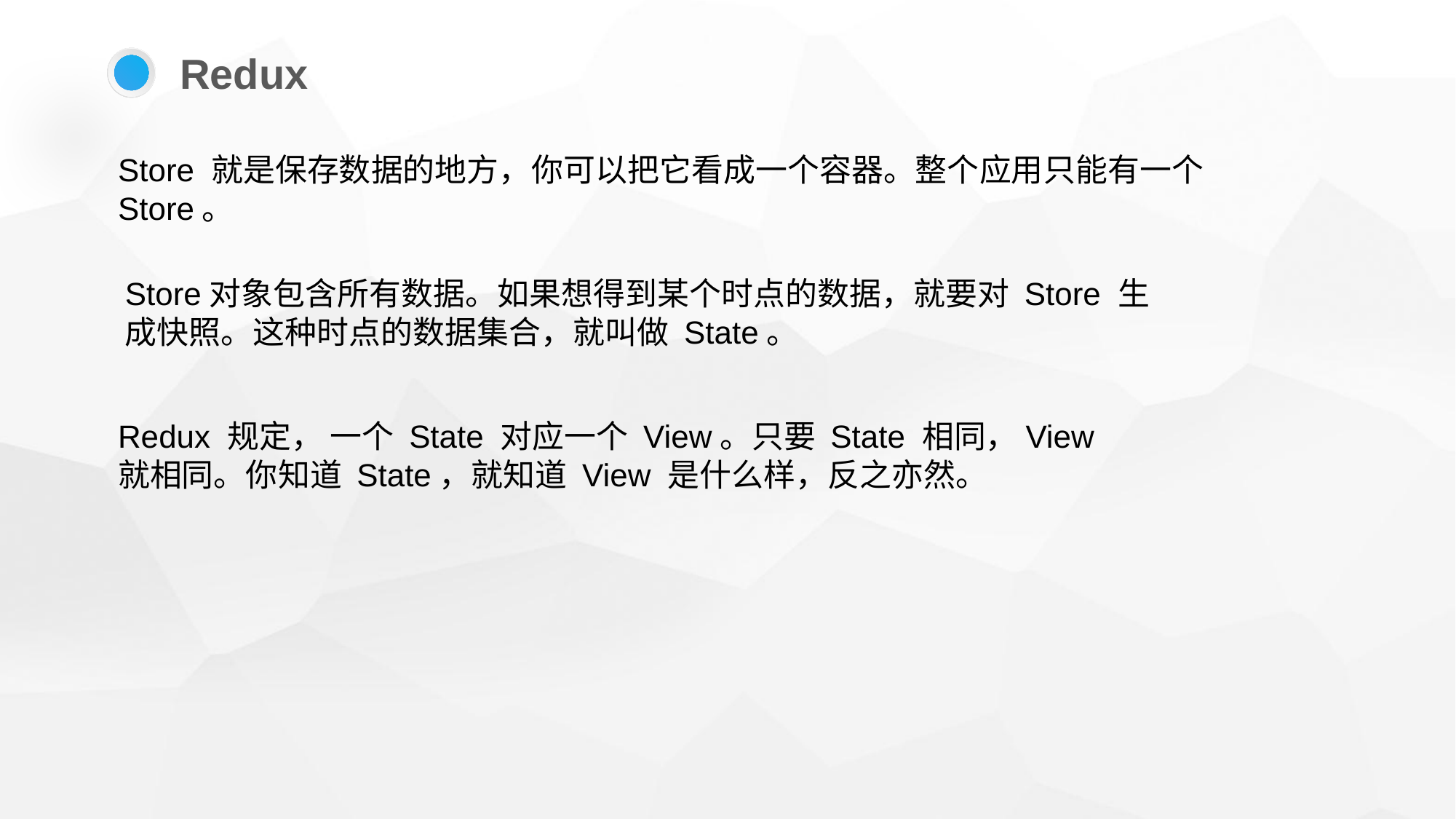

Redux

Store 就是保存数据的地方，你可以把它看成一个容器。整个应用只能有一个 Store。
Store对象包含所有数据。如果想得到某个时点的数据，就要对 Store 生成快照。这种时点的数据集合，就叫做 State。
Redux 规定， 一个 State 对应一个 View。只要 State 相同，View 就相同。你知道 State，就知道 View 是什么样，反之亦然。